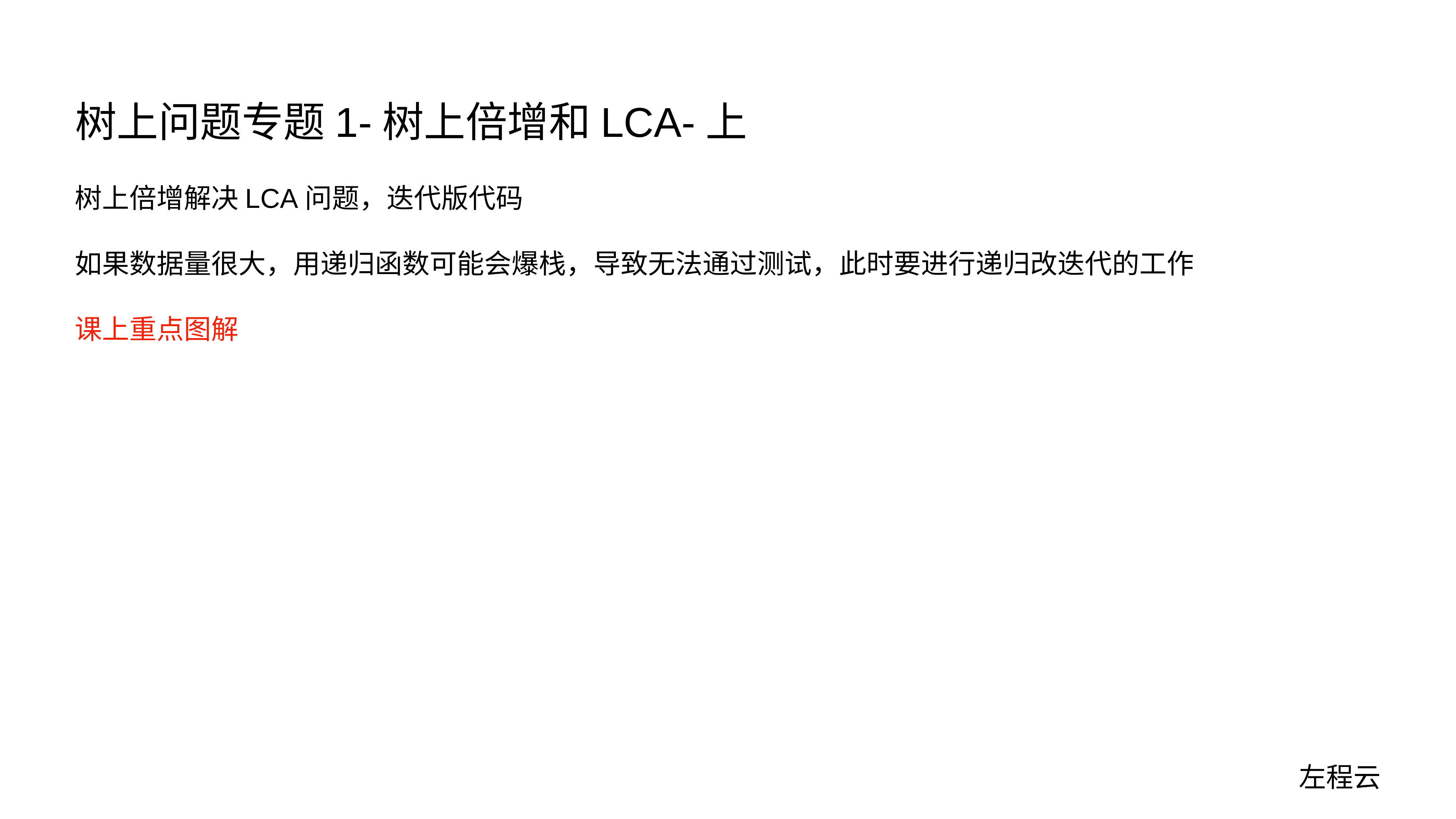

# 树上问题专题1-树上倍增和LCA-上
树上倍增解决LCA问题，迭代版代码

如果数据量很大，用递归函数可能会爆栈，导致无法通过测试，此时要进行递归改迭代的工作

课上重点图解

左程云